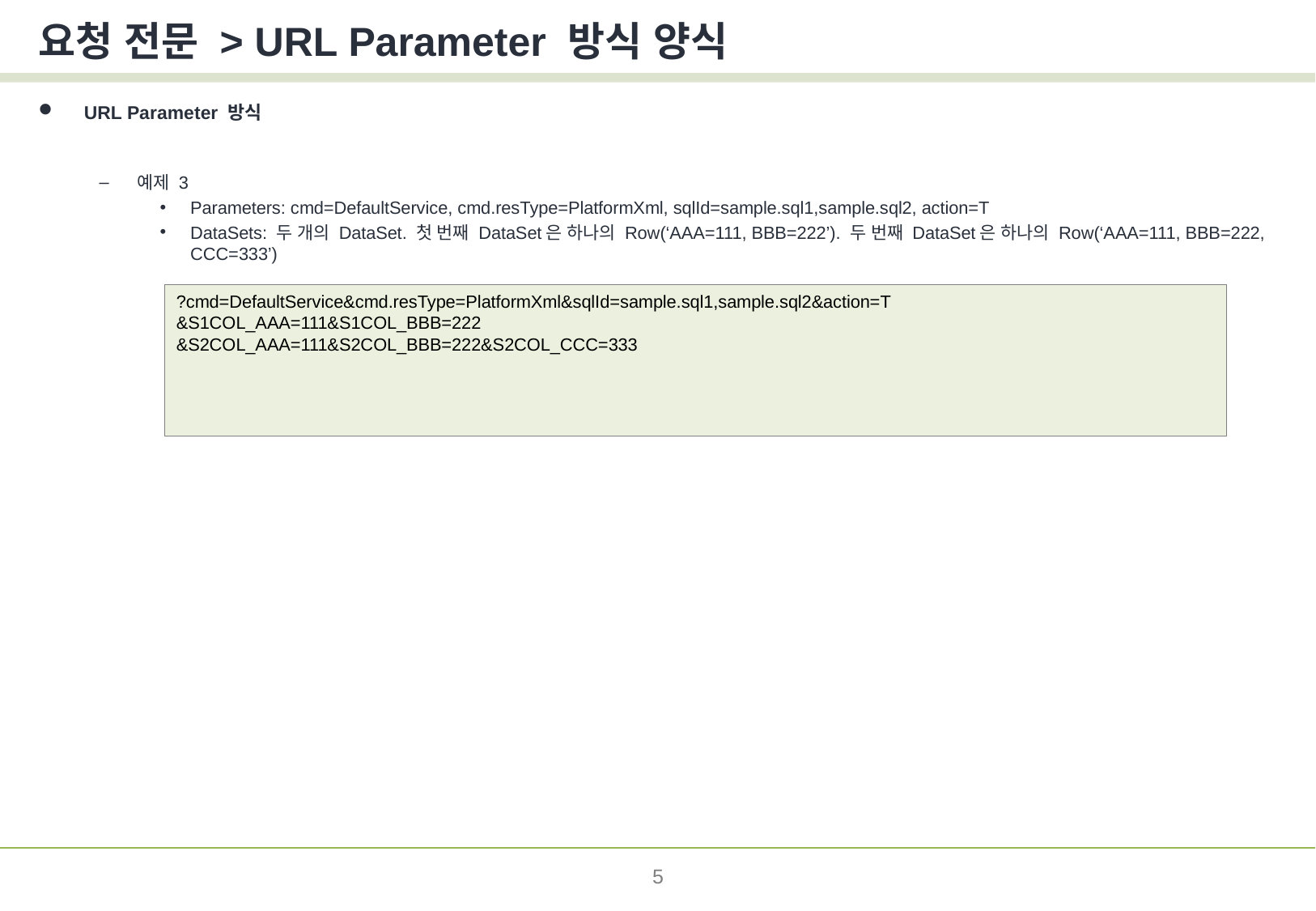

# 요청 전문 > URL Parameter 방식 양식
URL Parameter 방식

예제 3
Parameters: cmd=DefaultService, cmd.resType=PlatformXml, sqlId=sample.sql1,sample.sql2, action=T
DataSets: 두 개의 DataSet. 첫 번째 DataSet은 하나의 Row(‘AAA=111, BBB=222’). 두 번째 DataSet은 하나의 Row(‘AAA=111, BBB=222, CCC=333’)

?cmd=DefaultService&cmd.resType=PlatformXml&sqlId=sample.sql1,sample.sql2&action=T
&S1COL_AAA=111&S1COL_BBB=222
&S2COL_AAA=111&S2COL_BBB=222&S2COL_CCC=333
5